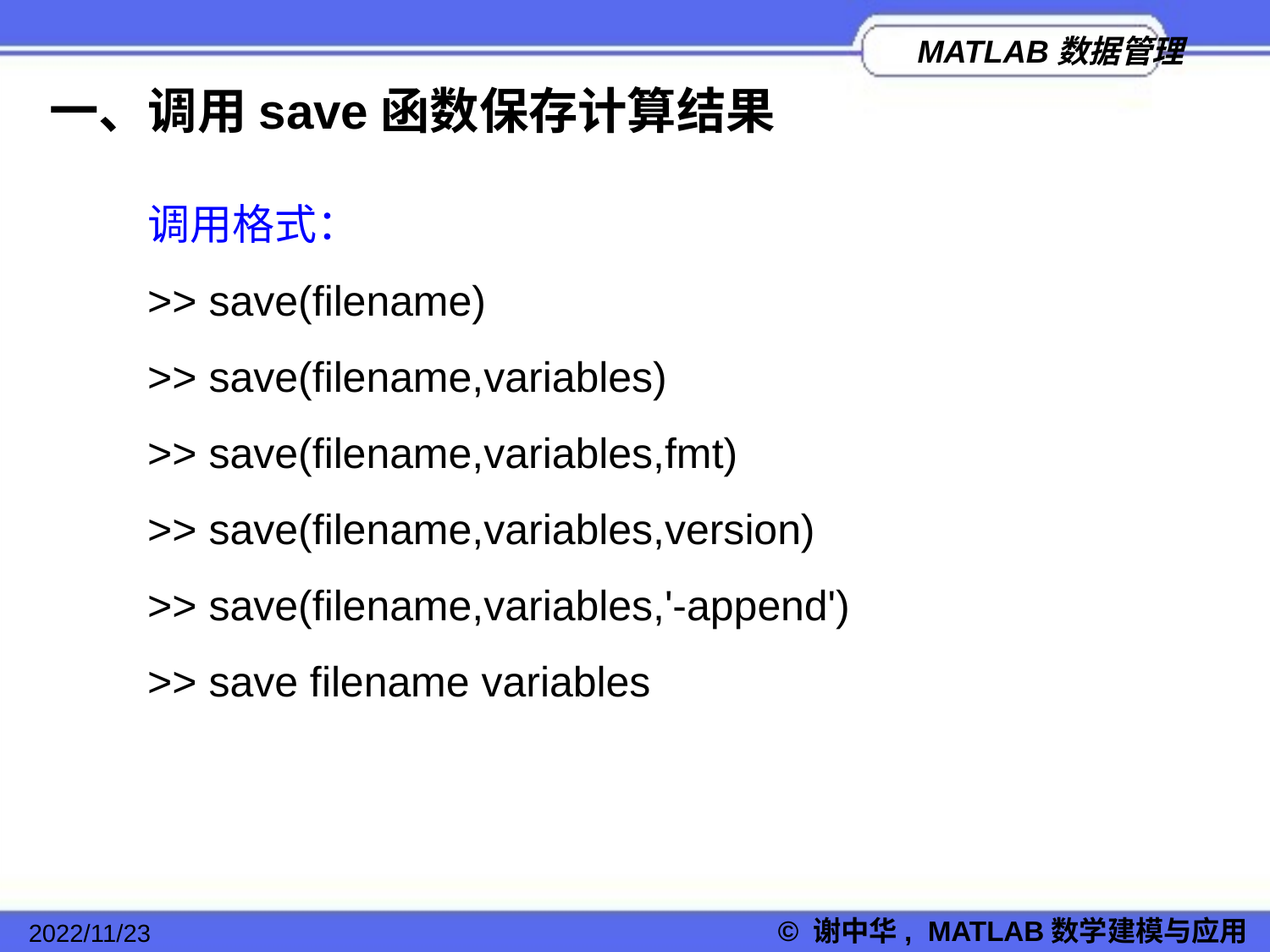

一、调用save函数保存计算结果
调用格式：
>> save(filename)
>> save(filename,variables)
>> save(filename,variables,fmt)
>> save(filename,variables,version)
>> save(filename,variables,'-append')
>> save filename variables
© 谢中华,  MATLAB数学建模与应用